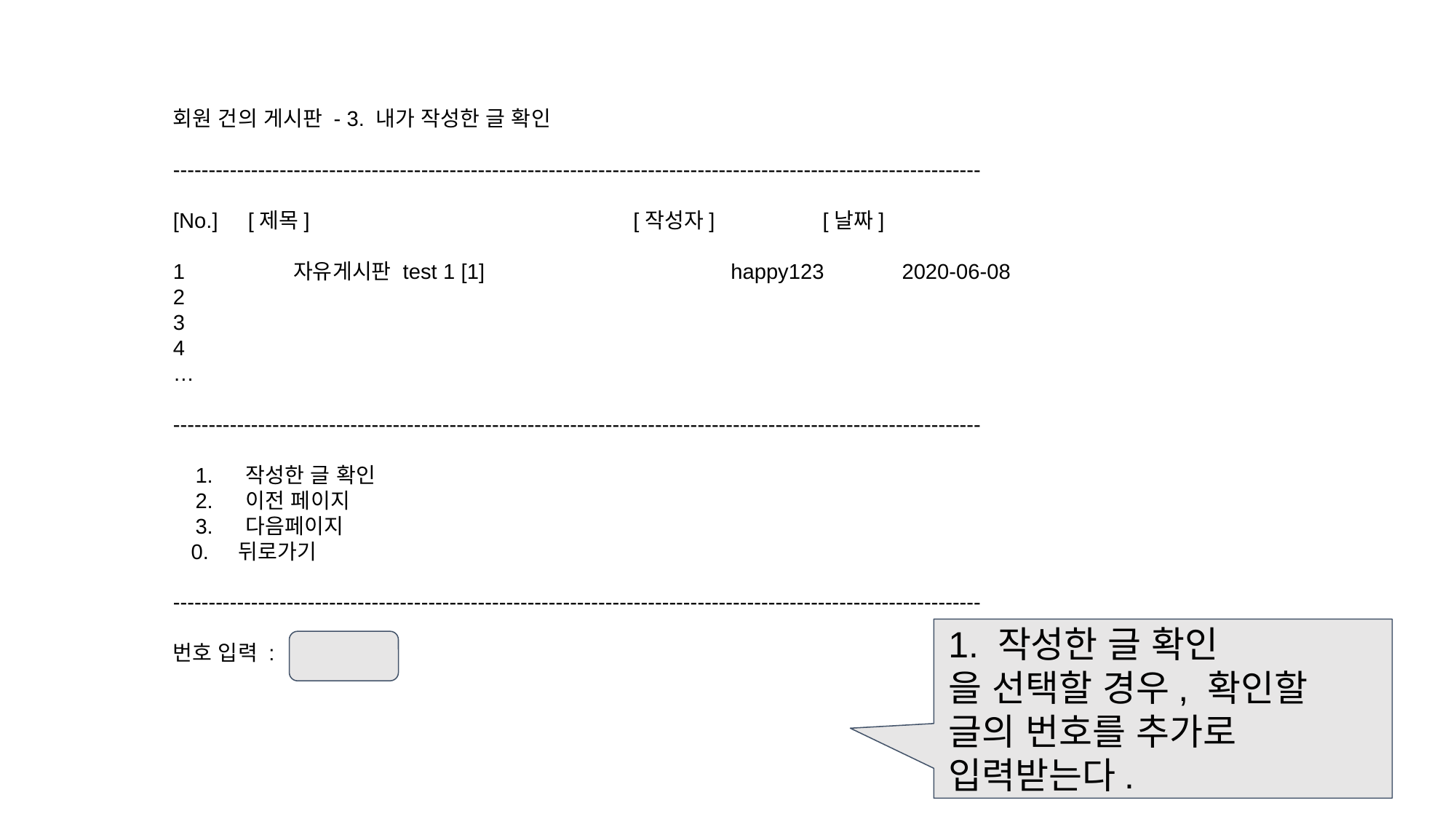

회원 건의 게시판 - 3. 내가 작성한 글 확인

------------------------------------------------------------------------------------------------------------------

[No.]     [제목]                                                      [작성자]                  [날짜]

1	 자유게시판 test 1 [1]			  happy123             2020-06-08
2
3
4
…

------------------------------------------------------------------------------------------------------------------

작성한 글 확인
이전 페이지
다음페이지
   0.    뒤로가기

------------------------------------------------------------------------------------------------------------------

번호 입력 :
1. 작성한 글 확인
을 선택할 경우, 확인할 글의 번호를 추가로 입력받는다.